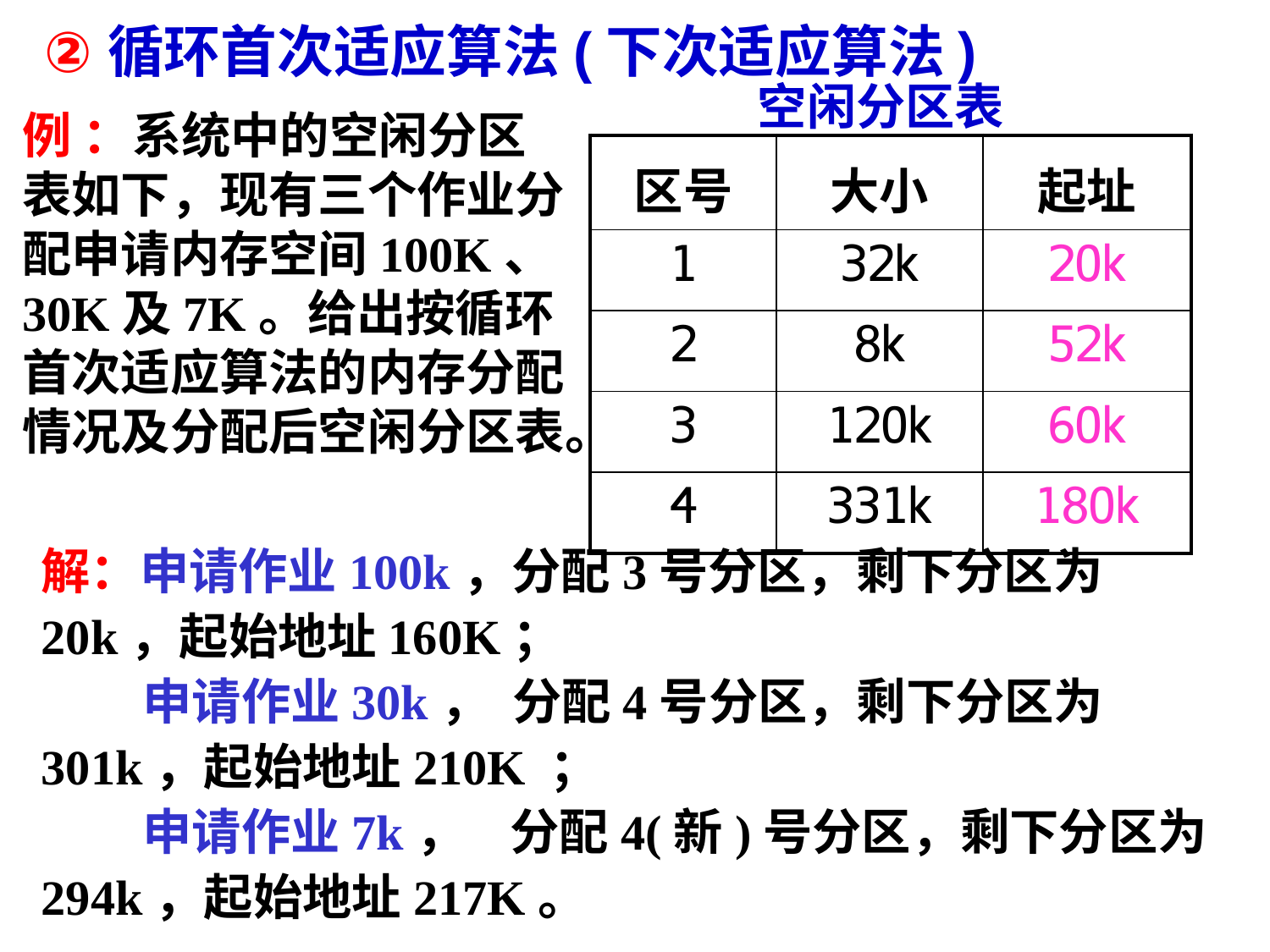

循环首次适应算法(下次适应算法)
空闲分区表
例 ：系统中的空闲分区表如下，现有三个作业分配申请内存空间100K、30K及7K。给出按循环首次适应算法的内存分配情况及分配后空闲分区表。
| 区号 | 大小 | 起址 |
| --- | --- | --- |
| 1 | 32k | 20k |
| 2 | 8k | 52k |
| 3 | 120k | 60k |
| 4 | 331k | 180k |
解：申请作业100k，分配3号分区，剩下分区为20k，起始地址160K；
        申请作业30k，  分配4号分区，剩下分区为301k，起始地址210K ；
        申请作业7k，    分配4(新)号分区，剩下分区为294k，起始地址217K。